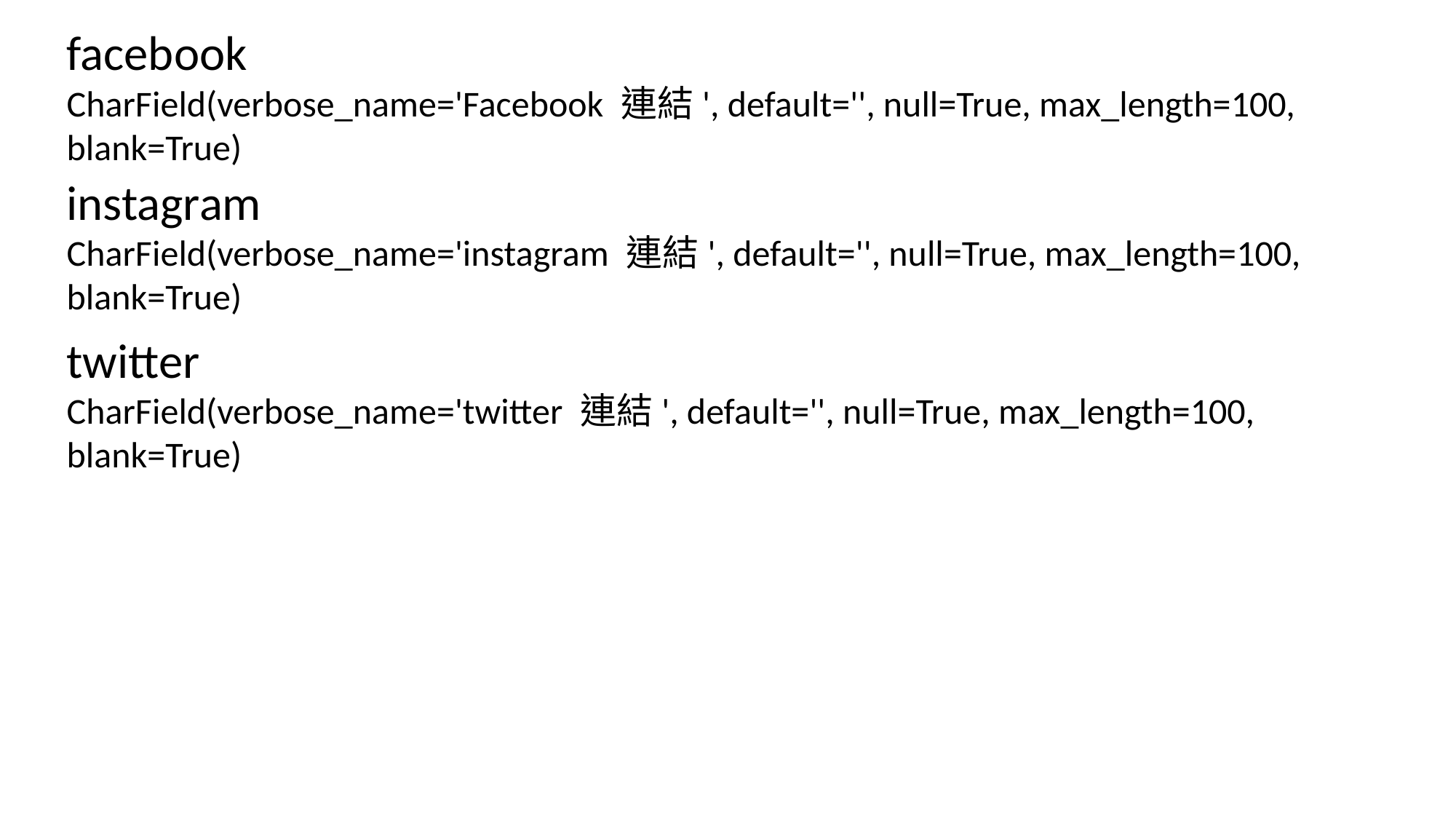

facebook
CharField(verbose_name='Facebook 連結', default='', null=True, max_length=100, blank=True)
instagram
CharField(verbose_name='instagram 連結', default='', null=True, max_length=100, blank=True)
twitter
CharField(verbose_name='twitter 連結', default='', null=True, max_length=100, blank=True)